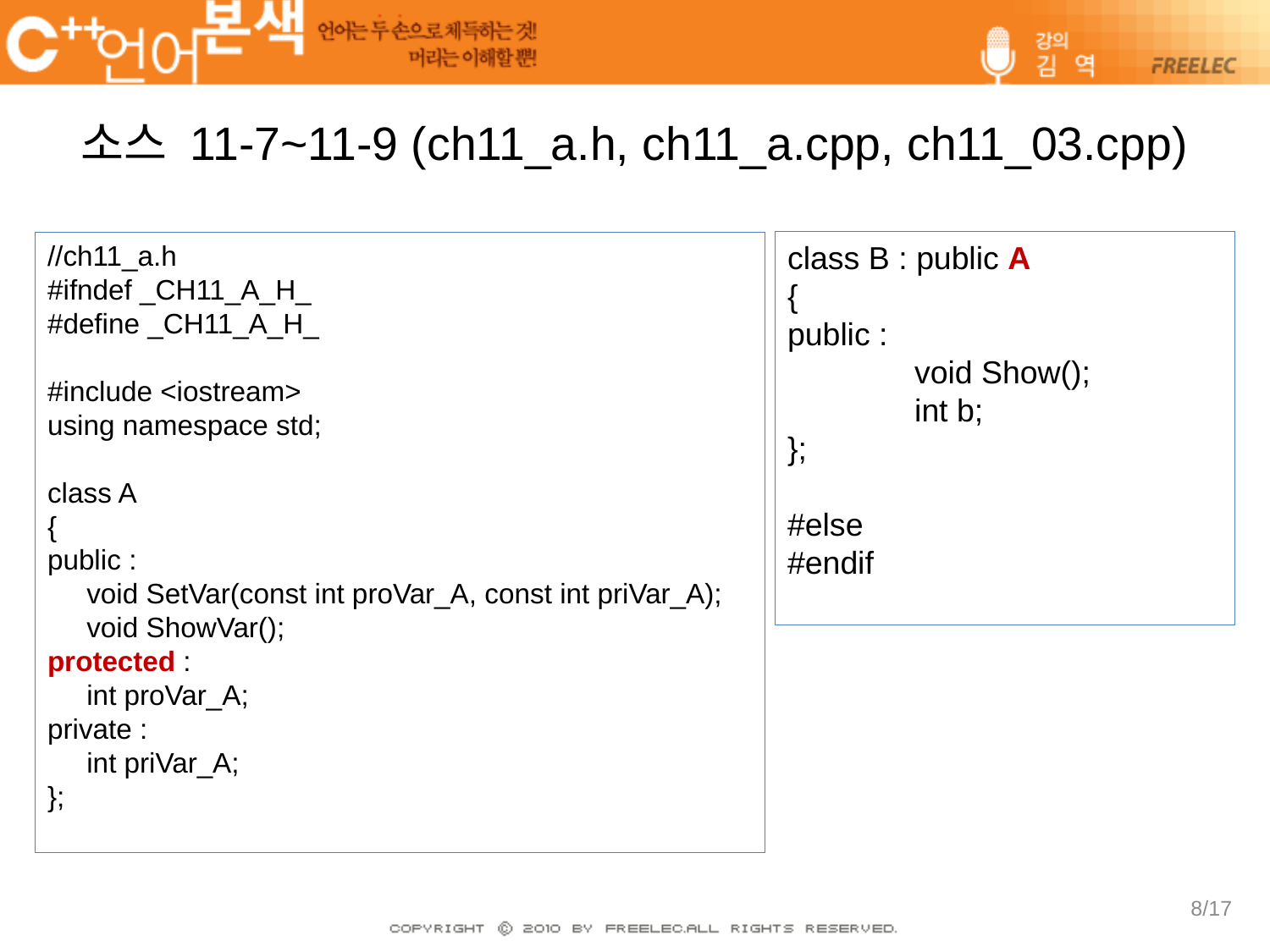

# 소스 11-7~11-9 (ch11_a.h, ch11_a.cpp, ch11_03.cpp)
class B : public A
{
public :
	void Show();
	int b;
};

#else
#endif

//ch11_a.h
#ifndef _CH11_A_H_
#define _CH11_A_H_

#include <iostream>
using namespace std;

class A
{
public :
     void SetVar(const int proVar_A, const int priVar_A);
     void ShowVar();
protected :
     int proVar_A;
private :
     int priVar_A;
};

8/17